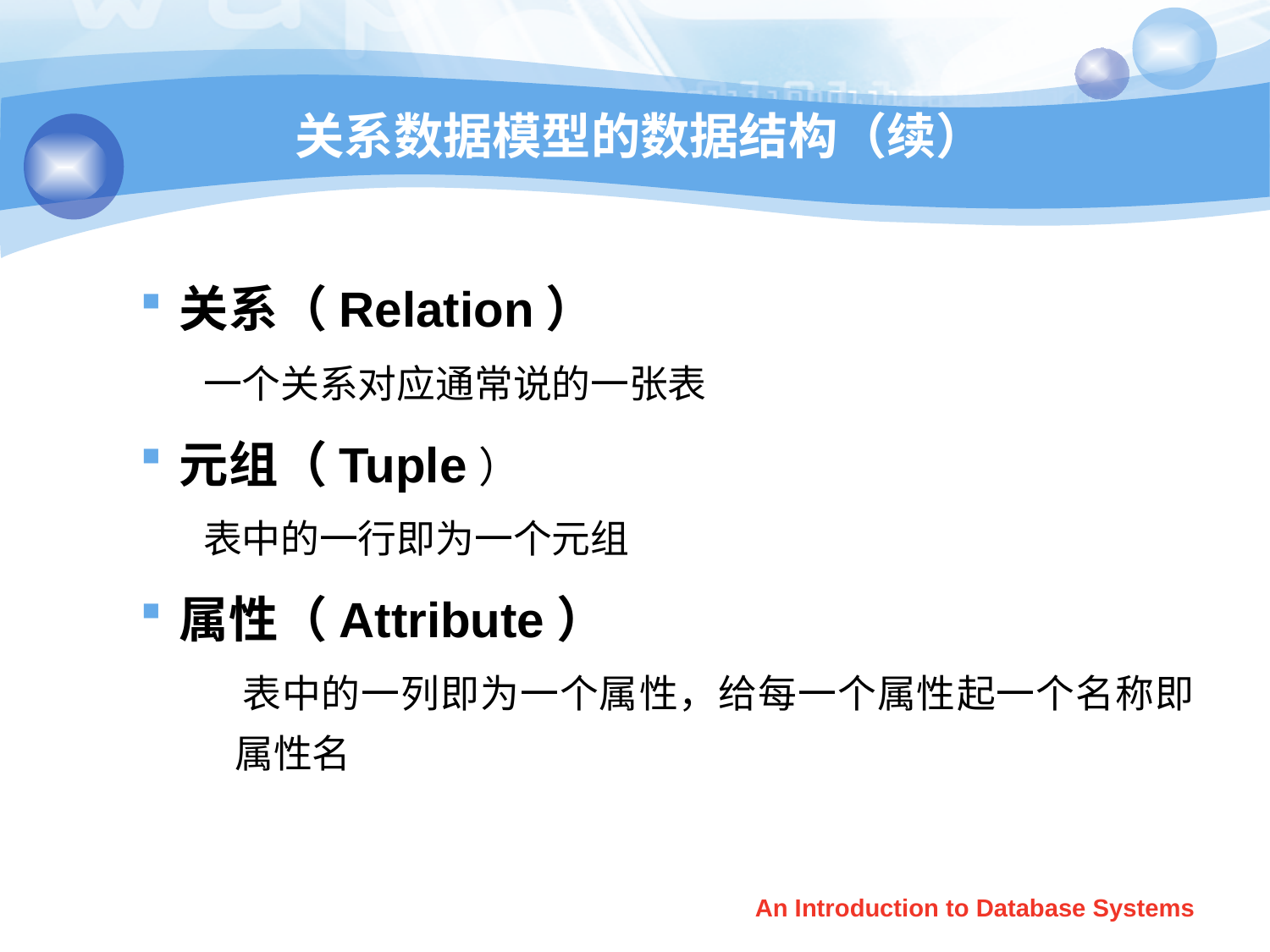

# 关系数据模型的数据结构（续）
关系（Relation）
一个关系对应通常说的一张表
元组（Tuple）
表中的一行即为一个元组
属性（Attribute）
   表中的一列即为一个属性，给每一个属性起一个名称即属性名
An Introduction to Database Systems